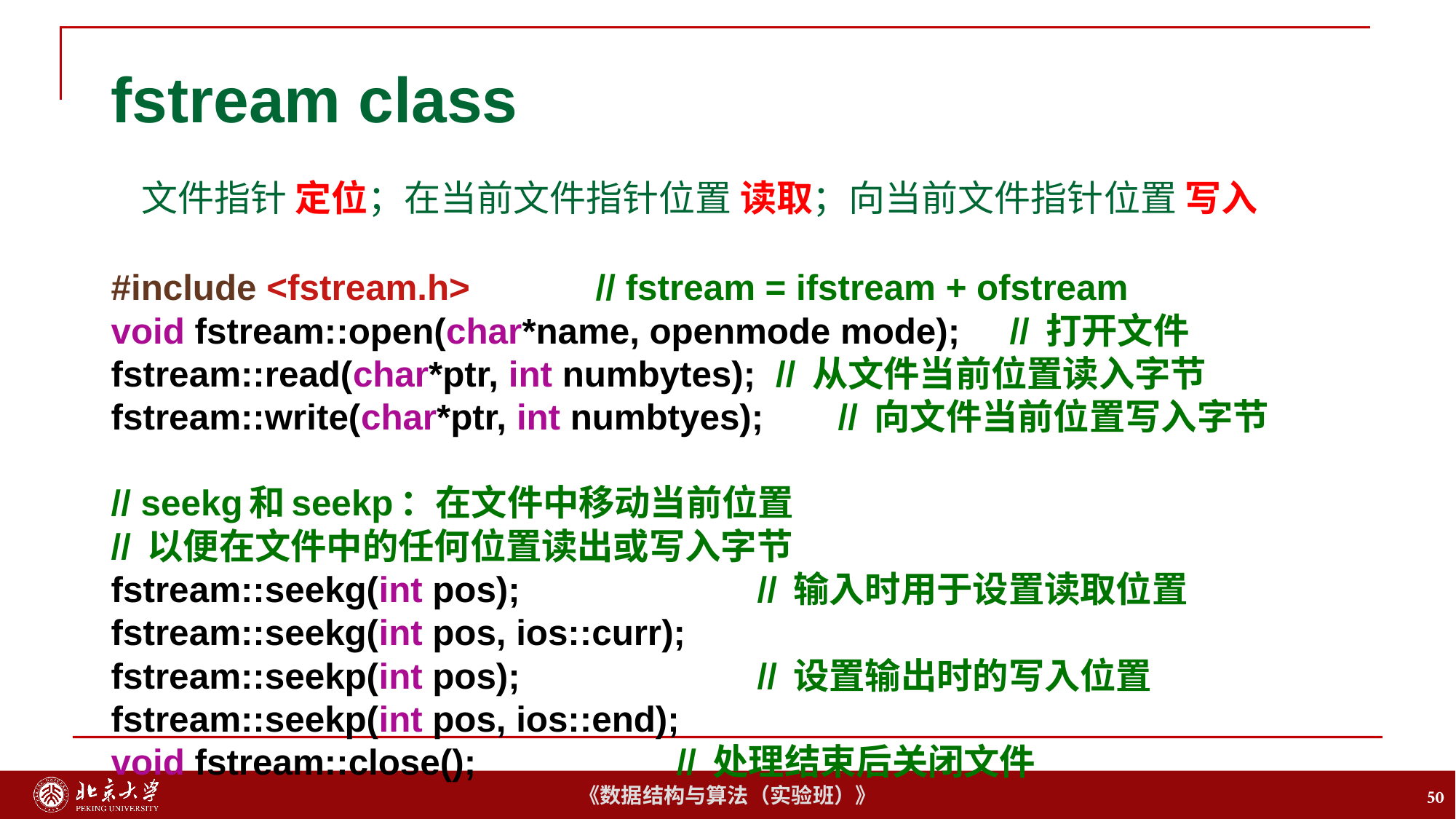

# fstream class
文件指针 定位；在当前文件指针位置 读取；向当前文件指针位置 写入
#include <fstream.h>            		// fstream = ifstream + ofstream
void fstream::open(char*name, openmode mode); 	 // 打开文件
fstream::read(char*ptr, int numbytes);  // 从文件当前位置读入字节
fstream::write(char*ptr, int numbtyes);	// 向文件当前位置写入字节

// seekg和seekp：在文件中移动当前位置
// 以便在文件中的任何位置读出或写入字节
fstream::seekg(int pos);                 	// 输入时用于设置读取位置
fstream::seekg(int pos, ios::curr);
fstream::seekp(int pos);                 	// 设置输出时的写入位置
fstream::seekp(int pos, ios::end);
void fstream::close();                   	// 处理结束后关闭文件

50